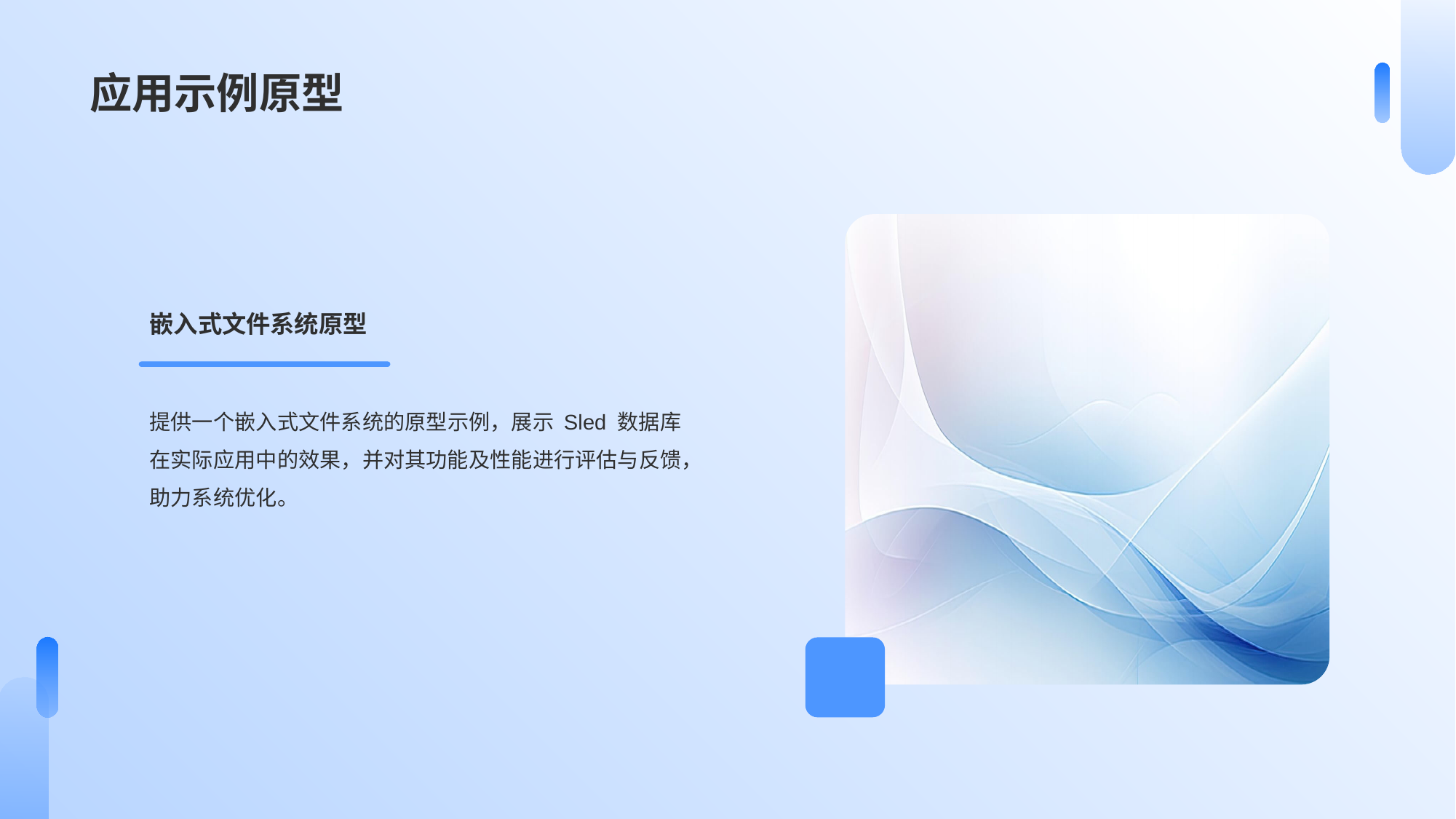

# 应用示例原型

嵌入式文件系统原型
提供一个嵌入式文件系统的原型示例，展示 Sled 数据库在实际应用中的效果，并对其功能及性能进行评估与反馈，助力系统优化。